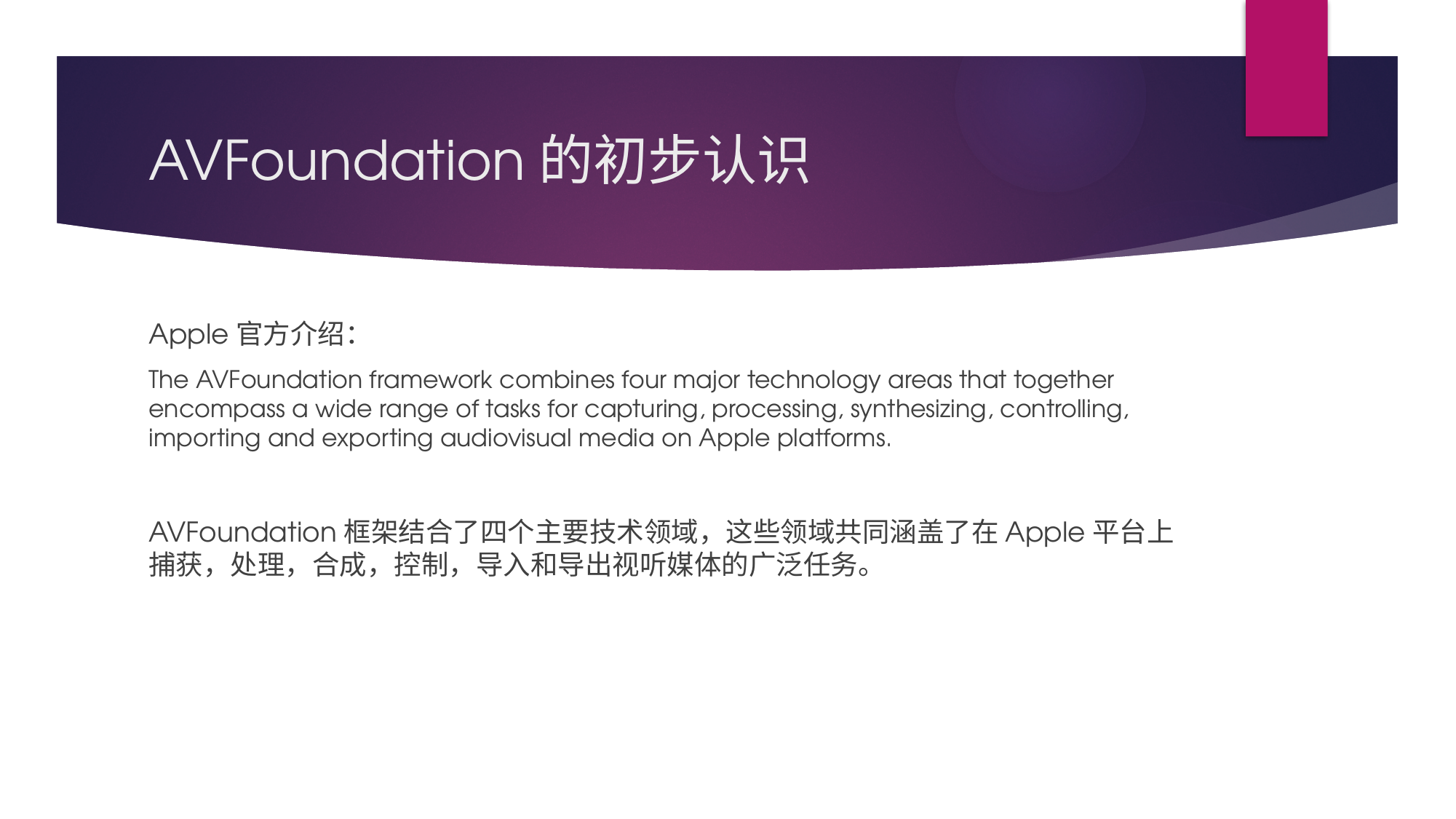

# AVFoundation的初步认识
Apple官方介绍：
The AVFoundation framework combines four major technology areas that together encompass a wide range of tasks for capturing, processing, synthesizing, controlling, importing and exporting audiovisual media on Apple platforms.

AVFoundation框架结合了四个主要技术领域，这些领域共同涵盖了在Apple平台上捕获，处理，合成，控制，导入和导出视听媒体的广泛任务。